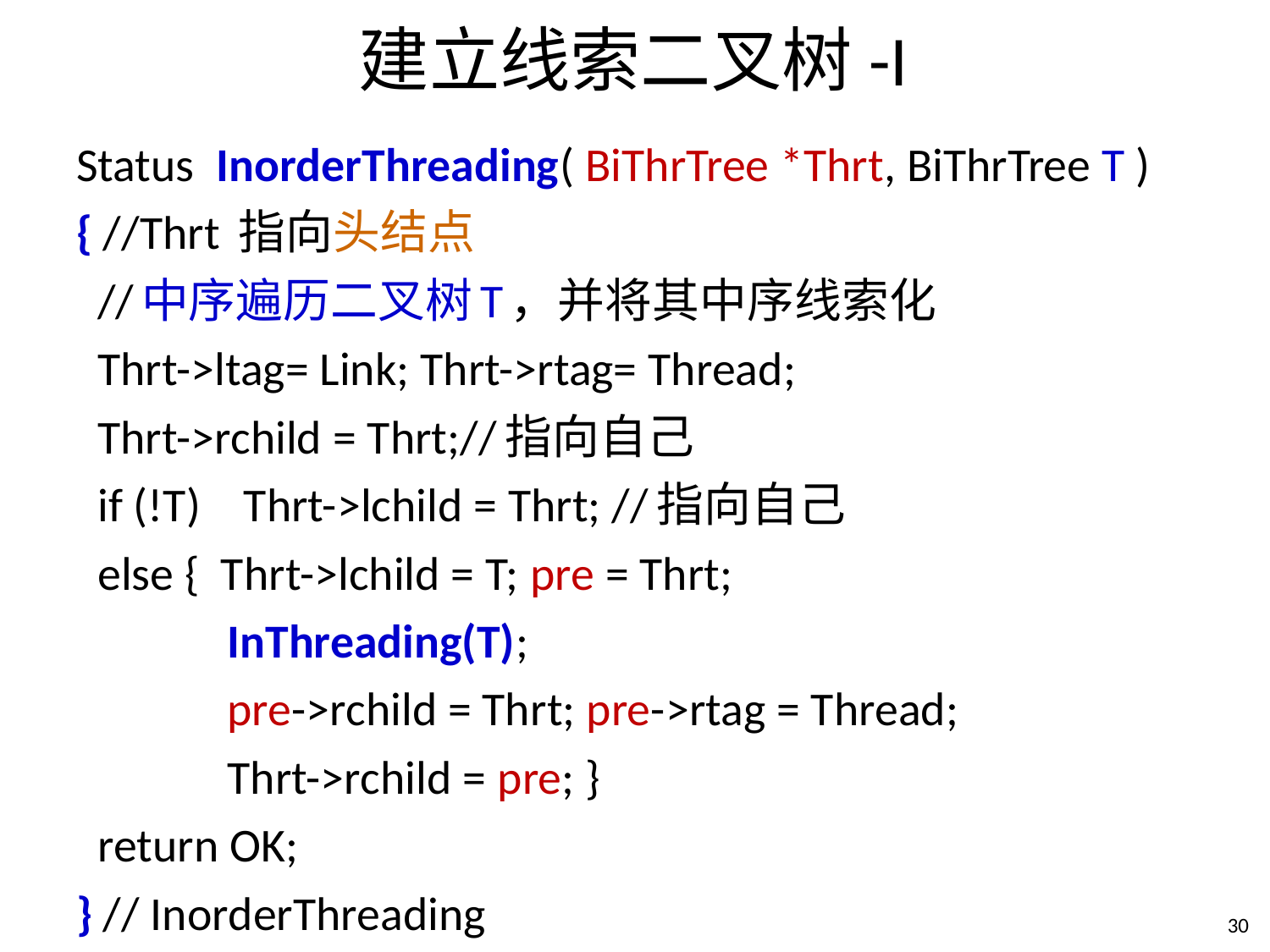

# 建立线索二叉树-I
Status  InorderThreading( BiThrTree *Thrt, BiThrTree T ) { //Thrt 指向头结点
  //中序遍历二叉树T，并将其中序线索化
  Thrt->ltag= Link; Thrt->rtag= Thread;
  Thrt->rchild = Thrt;//指向自己
  if (!T)    Thrt->lchild = Thrt; //指向自己
  else {  Thrt->lchild = T; pre = Thrt;
              InThreading(T);
              pre->rchild = Thrt; pre->rtag = Thread;
              Thrt->rchild = pre; }
  return OK;
} // InorderThreading

30